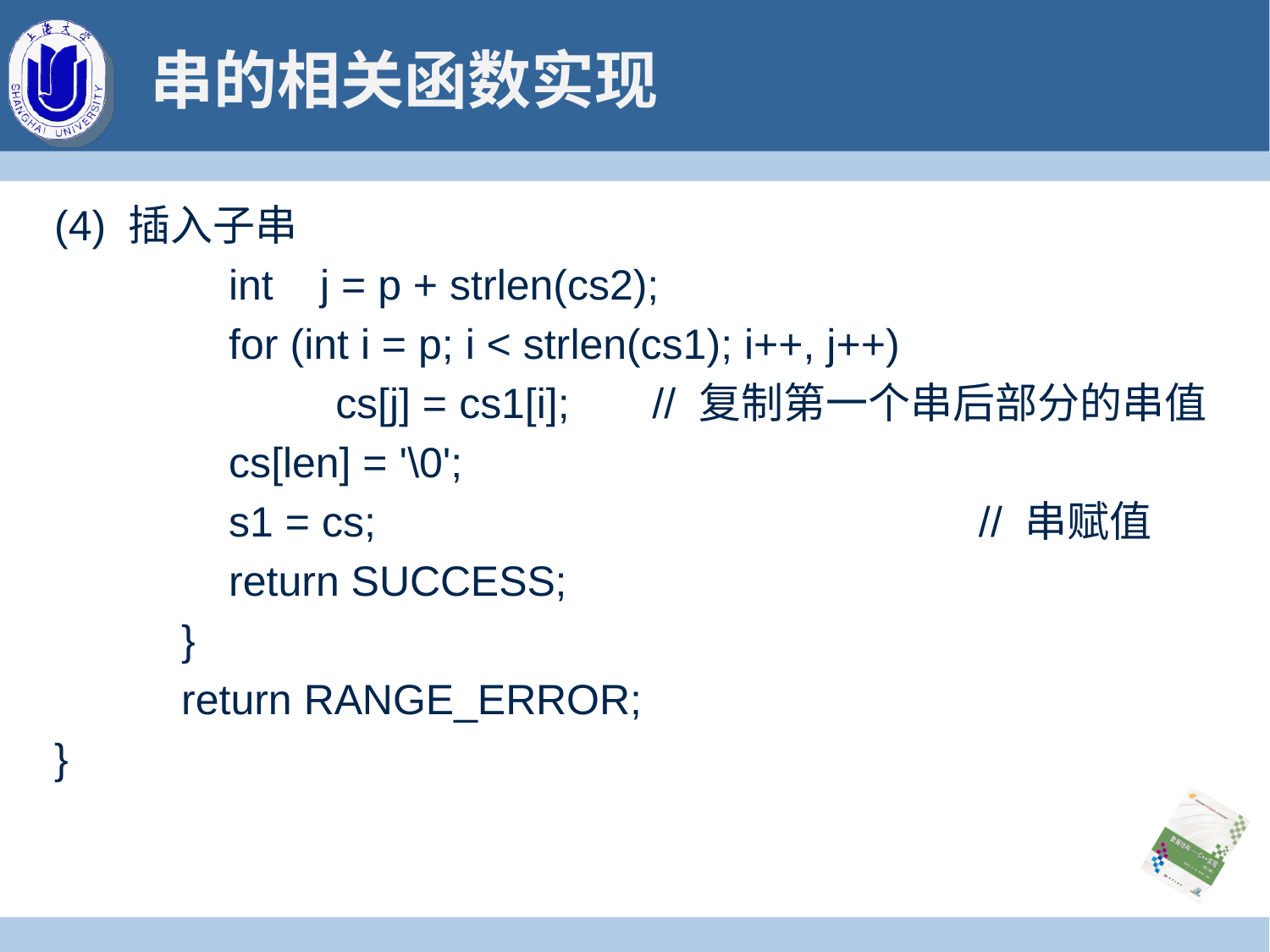

# 串的相关函数实现
(4) 插入子串
	    int	 j = p + strlen(cs2);
	    for (int i = p; i < strlen(cs1); i++, j++)
	             cs[j] = cs1[i];       // 复制第一个串后部分的串值
  	    cs[len] = '\0';
  	    s1 = cs;					   // 串赋值
  	    return SUCCESS;
  	}
  	return RANGE_ERROR;
}